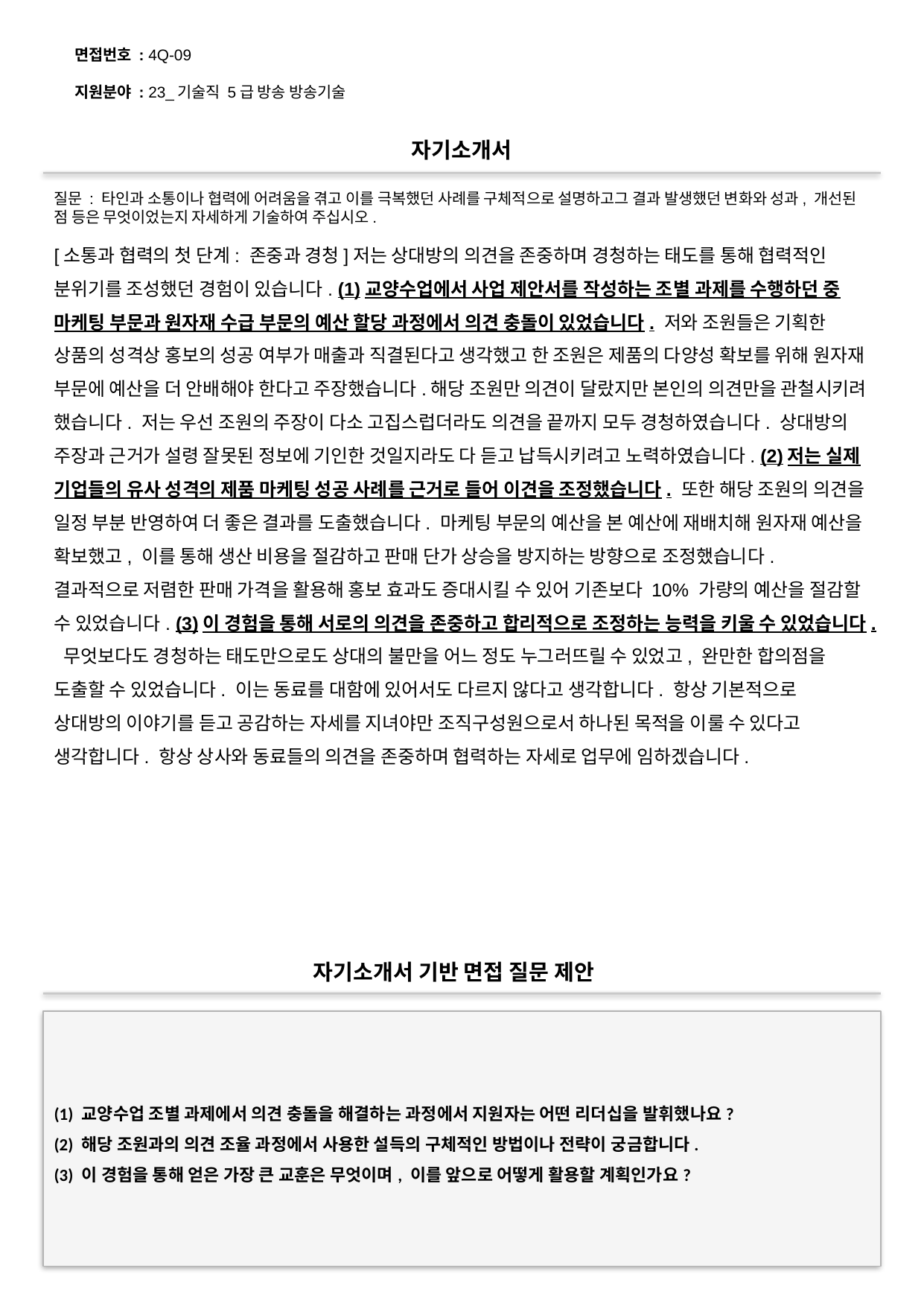

면접번호 : 4Q-09

지원분야 : 23_기술직 5급 방송 방송기술
#

자기소개서

질문 : 타인과 소통이나 협력에 어려움을 겪고 이를 극복했던 사례를 구체적으로 설명하고그 결과 발생했던 변화와 성과, 개선된 점 등은 무엇이었는지 자세하게 기술하여 주십시오.

[소통과 협력의 첫 단계: 존중과 경청]저는 상대방의 의견을 존중하며 경청하는 태도를 통해 협력적인 분위기를 조성했던 경험이 있습니다. (1)교양수업에서 사업 제안서를 작성하는 조별 과제를 수행하던 중 마케팅 부문과 원자재 수급 부문의 예산 할당 과정에서 의견 충돌이 있었습니다. 저와 조원들은 기획한 상품의 성격상 홍보의 성공 여부가 매출과 직결된다고 생각했고 한 조원은 제품의 다양성 확보를 위해 원자재 부문에 예산을 더 안배해야 한다고 주장했습니다.해당 조원만 의견이 달랐지만 본인의 의견만을 관철시키려 했습니다. 저는 우선 조원의 주장이 다소 고집스럽더라도 의견을 끝까지 모두 경청하였습니다. 상대방의 주장과 근거가 설령 잘못된 정보에 기인한 것일지라도 다 듣고 납득시키려고 노력하였습니다. (2)저는 실제 기업들의 유사 성격의 제품 마케팅 성공 사례를 근거로 들어 이견을 조정했습니다. 또한 해당 조원의 의견을 일정 부분 반영하여 더 좋은 결과를 도출했습니다. 마케팅 부문의 예산을 본 예산에 재배치해 원자재 예산을 확보했고, 이를 통해 생산 비용을 절감하고 판매 단가 상승을 방지하는 방향으로 조정했습니다. 결과적으로 저렴한 판매 가격을 활용해 홍보 효과도 증대시킬 수 있어 기존보다 10% 가량의 예산을 절감할 수 있었습니다. (3)이 경험을 통해 서로의 의견을 존중하고 합리적으로 조정하는 능력을 키울 수 있었습니다. 무엇보다도 경청하는 태도만으로도 상대의 불만을 어느 정도 누그러뜨릴 수 있었고, 완만한 합의점을 도출할 수 있었습니다. 이는 동료를 대함에 있어서도 다르지 않다고 생각합니다. 항상 기본적으로 상대방의 이야기를 듣고 공감하는 자세를 지녀야만 조직구성원으로서 하나된 목적을 이룰 수 있다고 생각합니다. 항상 상사와 동료들의 의견을 존중하며 협력하는 자세로 업무에 임하겠습니다.

자기소개서 기반 면접 질문 제안

(1) 교양수업 조별 과제에서 의견 충돌을 해결하는 과정에서 지원자는 어떤 리더십을 발휘했나요?
(2) 해당 조원과의 의견 조율 과정에서 사용한 설득의 구체적인 방법이나 전략이 궁금합니다.
(3) 이 경험을 통해 얻은 가장 큰 교훈은 무엇이며, 이를 앞으로 어떻게 활용할 계획인가요?